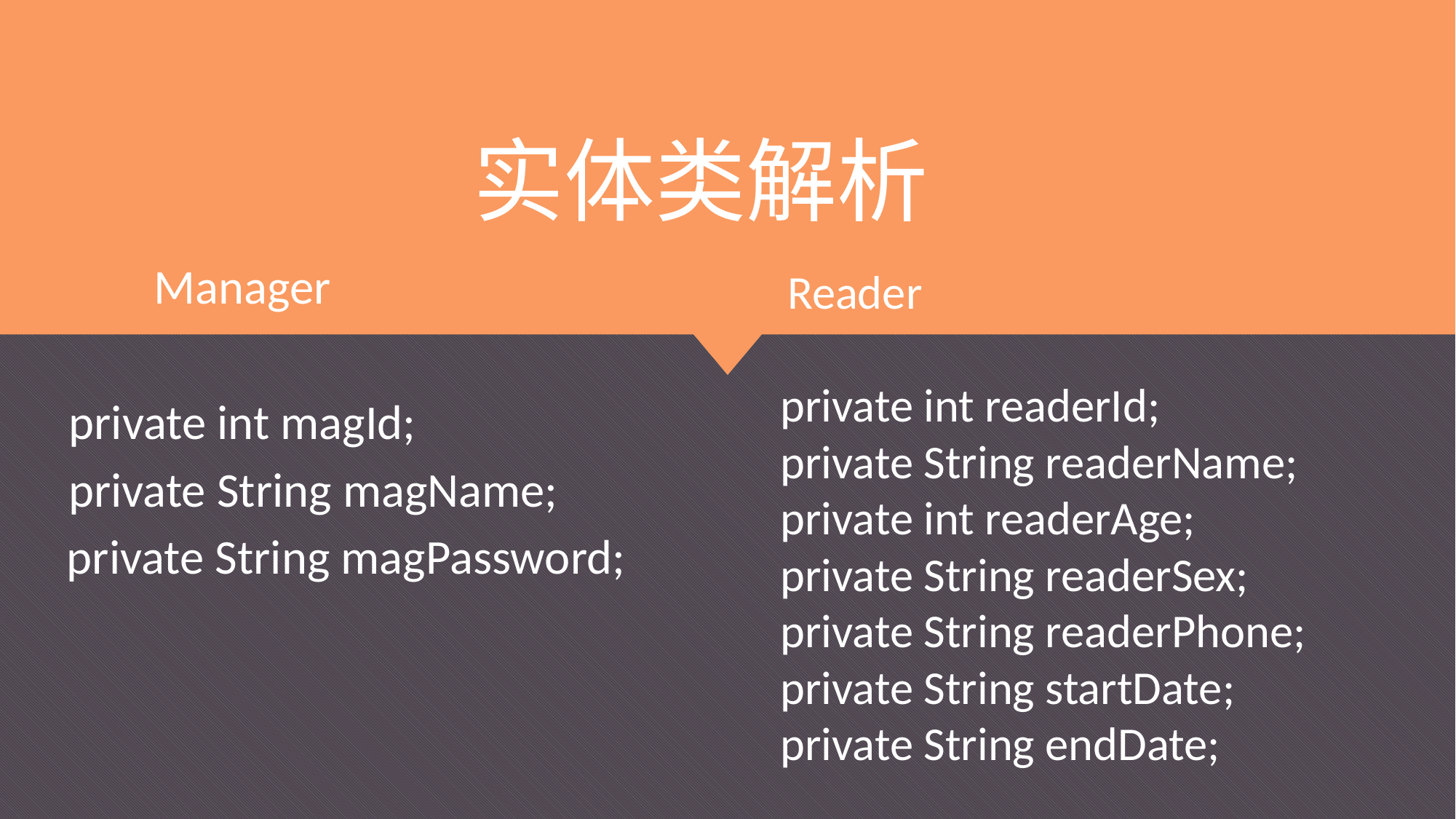

# 实体类解析
 Manager

private int magId;
	   private String magName;
	         private String magPassword;
           Reader

	private int readerId;
	private String readerName;
	private int readerAge;
	private String readerSex;
	private String readerPhone;
	private String startDate;
	private String endDate;